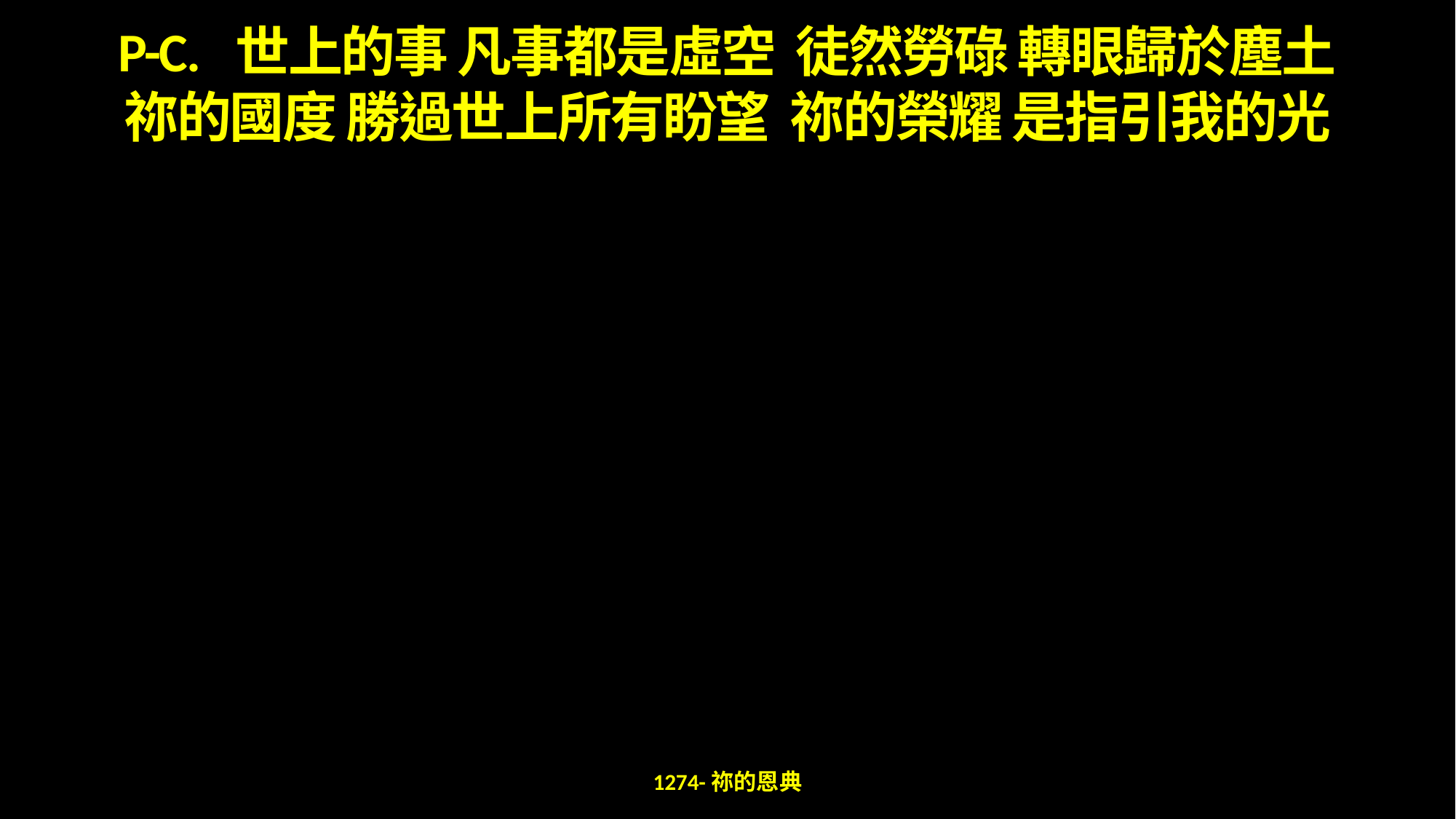

P-C.  世上的事 凡事都是虛空  徒然勞碌 轉眼歸於塵土
祢的國度 勝過世上所有盼望  祢的榮耀 是指引我的光
1274-祢的恩典